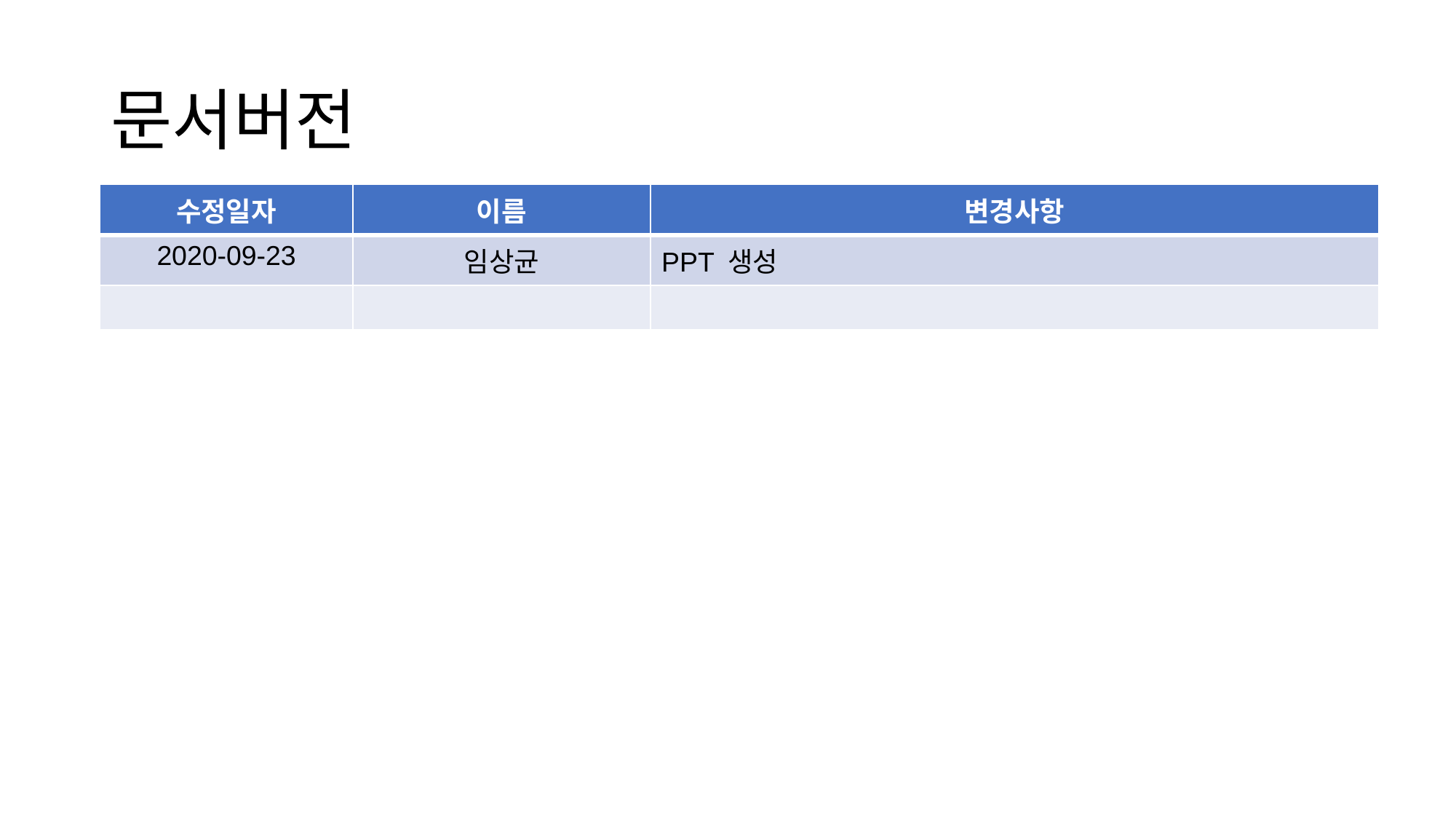

# 문서버전
| 수정일자 | 이름 | 변경사항 |
| --- | --- | --- |
| 2020-09-23 | 임상균 | PPT 생성 |
|  |  |  |